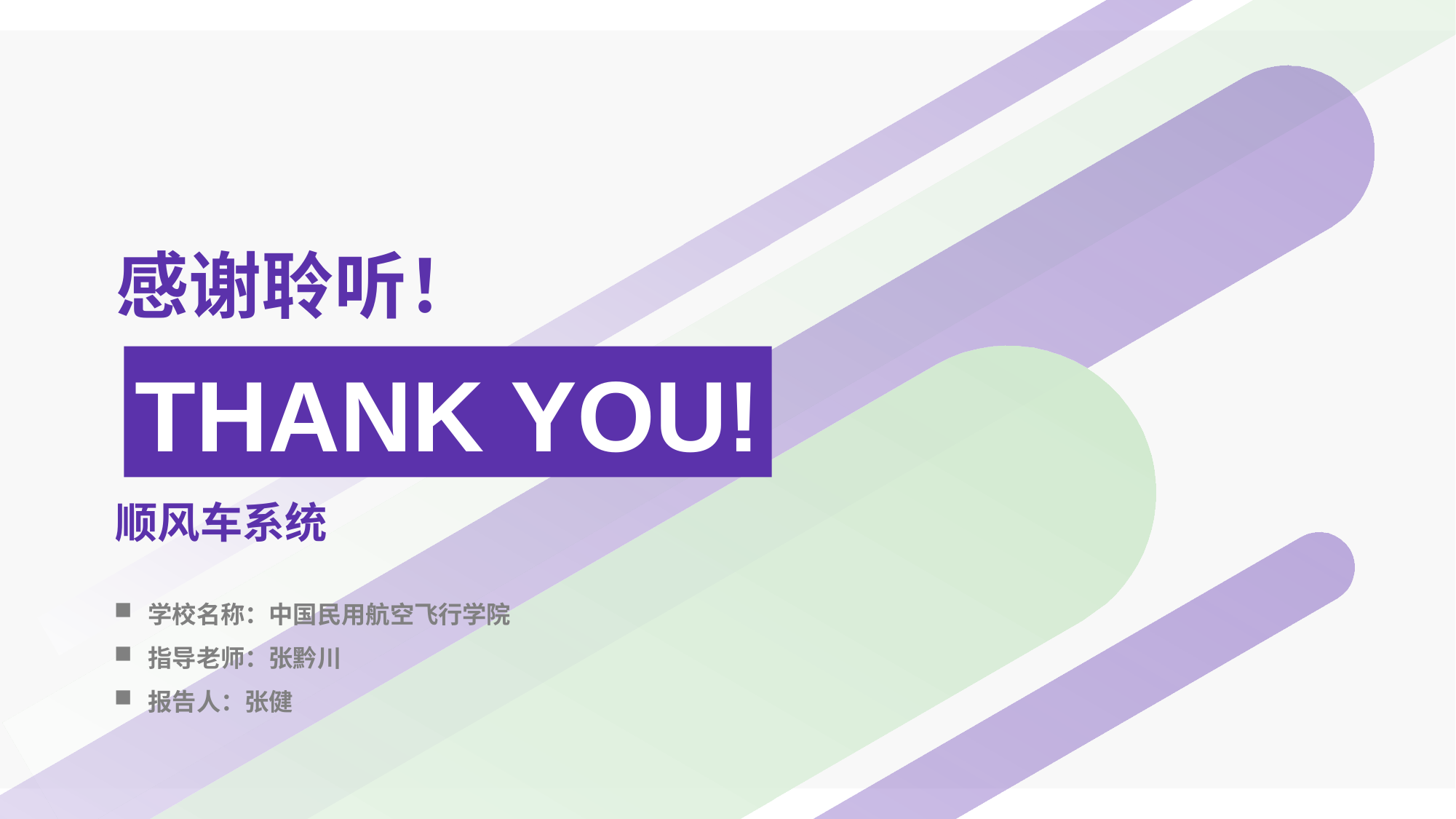

感谢聆听！
THANK YOU!
顺风车系统
学校名称：中国民用航空飞行学院
指导老师：张黔川
报告人：张健